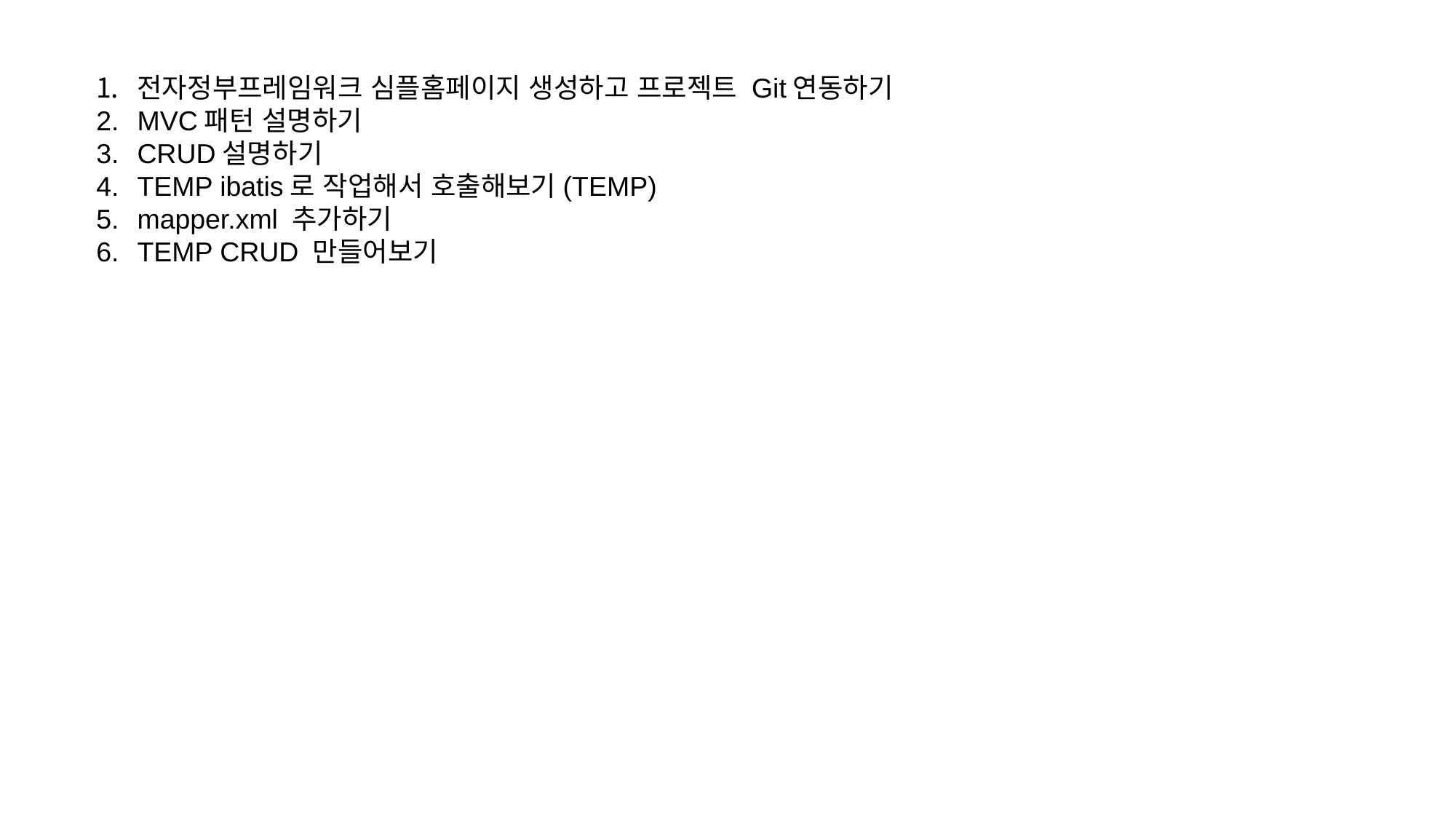

전자정부프레임워크 심플홈페이지 생성하고 프로젝트 Git연동하기
MVC패턴 설명하기
CRUD설명하기
TEMP ibatis로 작업해서 호출해보기(TEMP)
mapper.xml 추가하기
TEMP CRUD 만들어보기